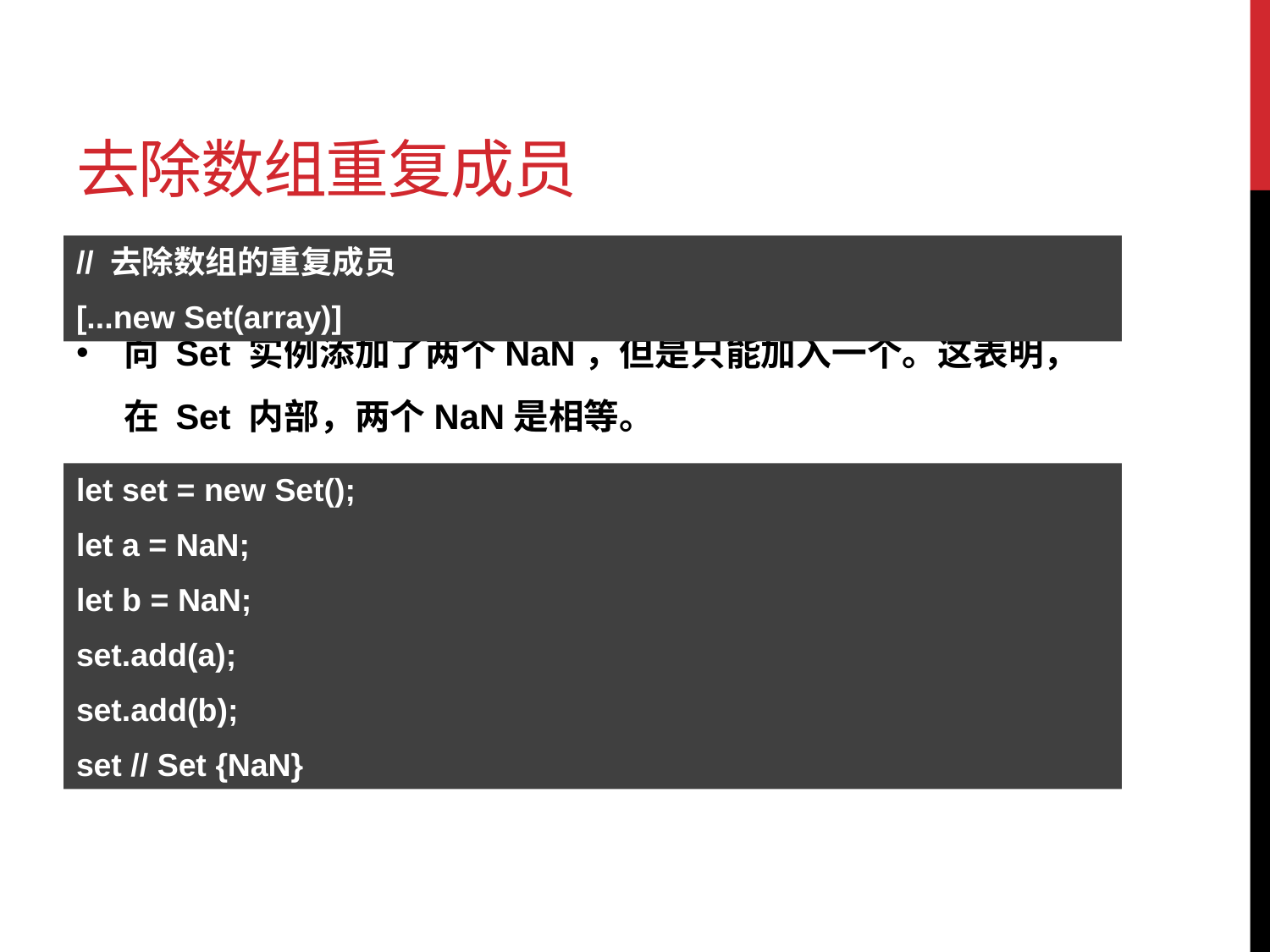

# 去除数组重复成员
// 去除数组的重复成员
[...new Set(array)]

向 Set 实例添加了两个NaN，但是只能加入一个。这表明，在 Set 内部，两个NaN是相等。

let set = new Set();
let a = NaN;
let b = NaN;
set.add(a);
set.add(b);
set // Set {NaN}